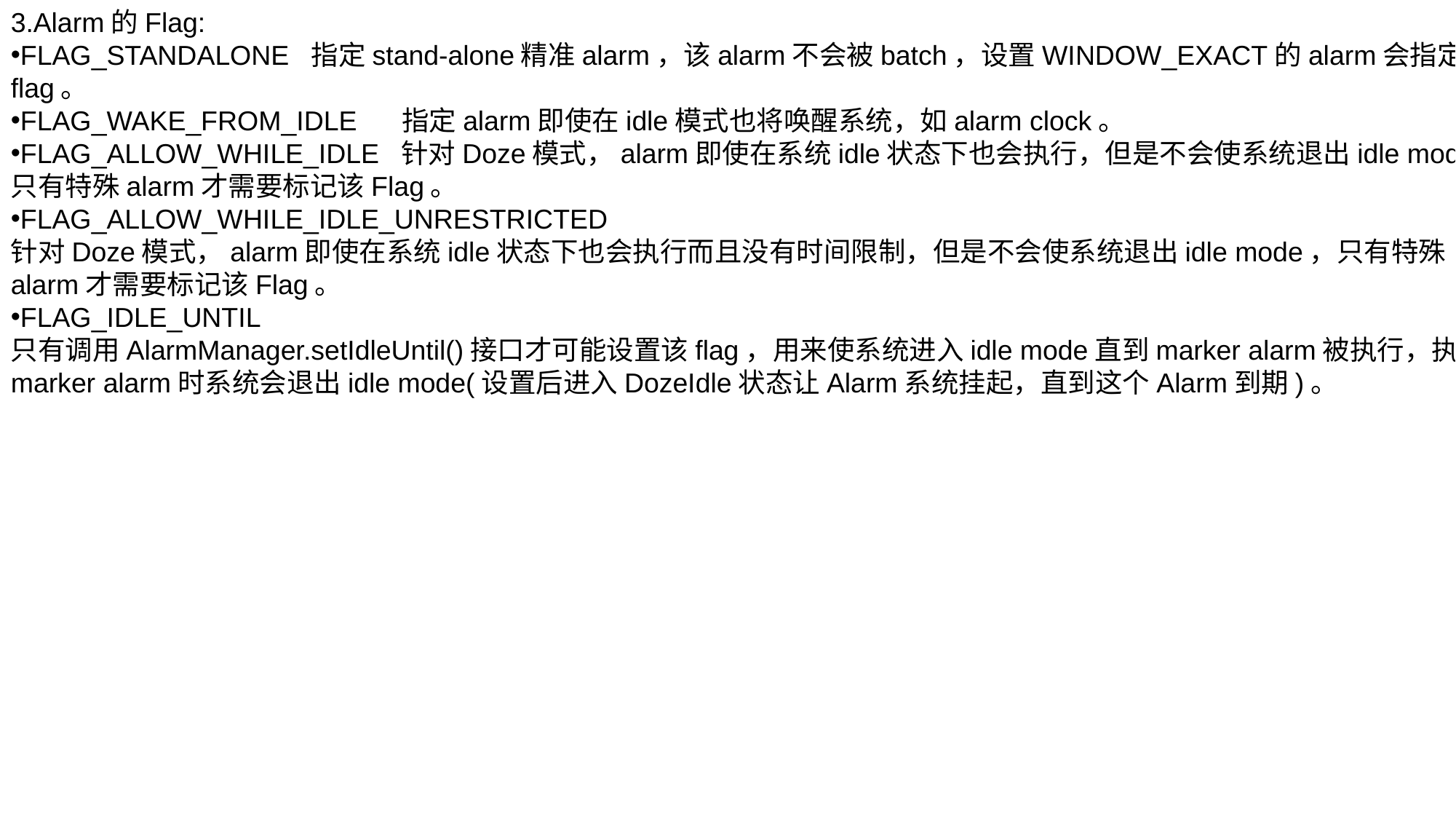

Alarm的Flag:
FLAG_STANDALONE  指定stand-alone精准alarm，该alarm不会被batch，设置WINDOW_EXACT的alarm会指定此flag。
FLAG_WAKE_FROM_IDLE     指定alarm即使在idle模式也将唤醒系统，如alarm clock。
FLAG_ALLOW_WHILE_IDLE  针对Doze模式，alarm即使在系统idle状态下也会执行，但是不会使系统退出idle mode，只有特殊alarm才需要标记该Flag。
FLAG_ALLOW_WHILE_IDLE_UNRESTRICTED
针对Doze模式，alarm即使在系统idle状态下也会执行而且没有时间限制，但是不会使系统退出idle mode，只有特殊alarm才需要标记该Flag。
FLAG_IDLE_UNTIL
只有调用AlarmManager.setIdleUntil()接口才可能设置该flag，用来使系统进入idle mode直到marker alarm被执行，执行marker alarm时系统会退出idle mode(设置后进入DozeIdle状态让Alarm系统挂起，直到这个Alarm到期)。